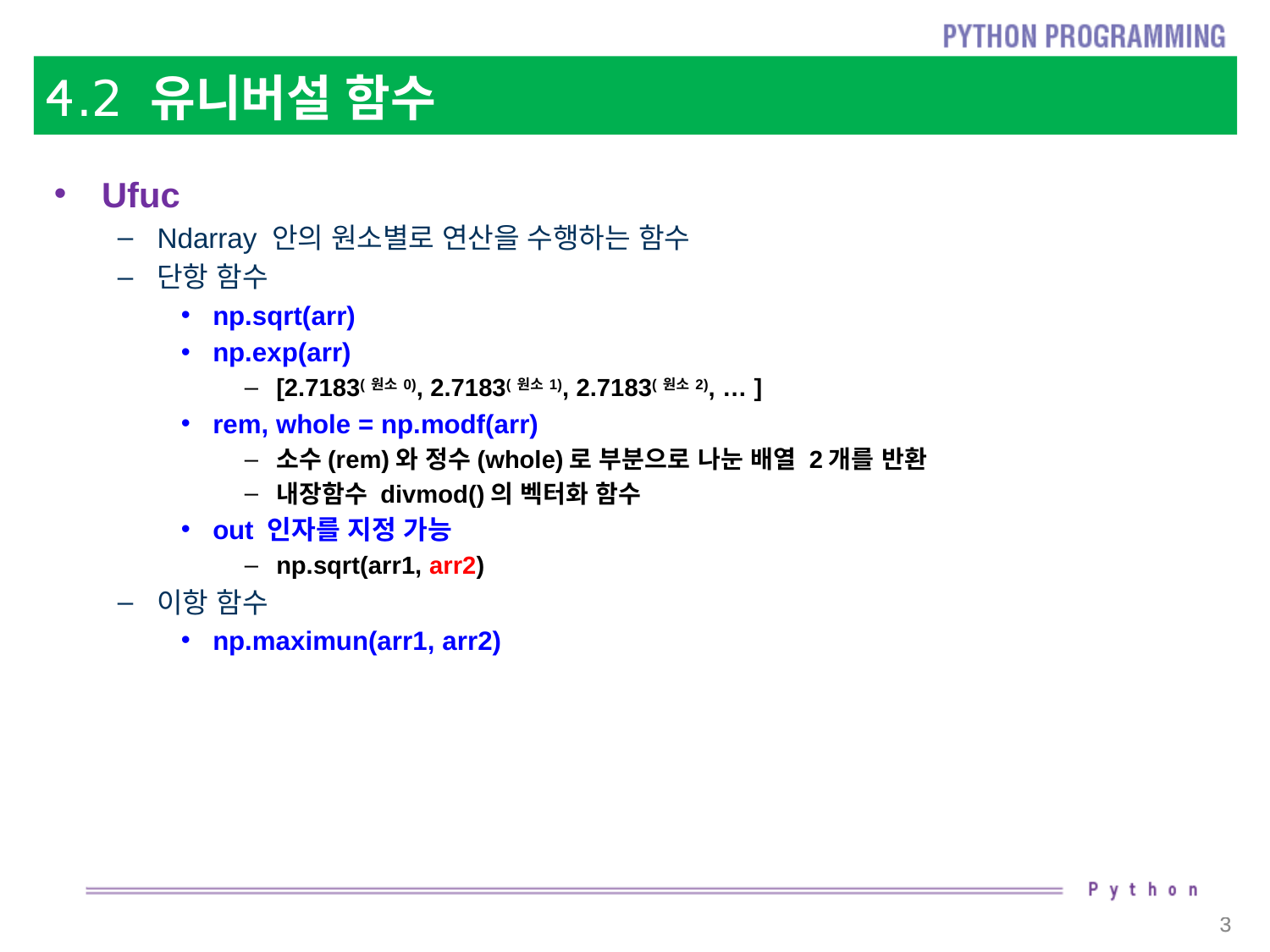

# 4.2 유니버설 함수
Ufuc
Ndarray 안의 원소별로 연산을 수행하는 함수
단항 함수
np.sqrt(arr)
np.exp(arr)
[2.7183(원소0), 2.7183(원소1), 2.7183(원소2), … ]
rem, whole = np.modf(arr)
소수(rem)와 정수(whole)로 부분으로 나눈 배열 2개를 반환
내장함수 divmod()의 벡터화 함수
out 인자를 지정 가능
np.sqrt(arr1, arr2)
이항 함수
np.maximun(arr1, arr2)
3